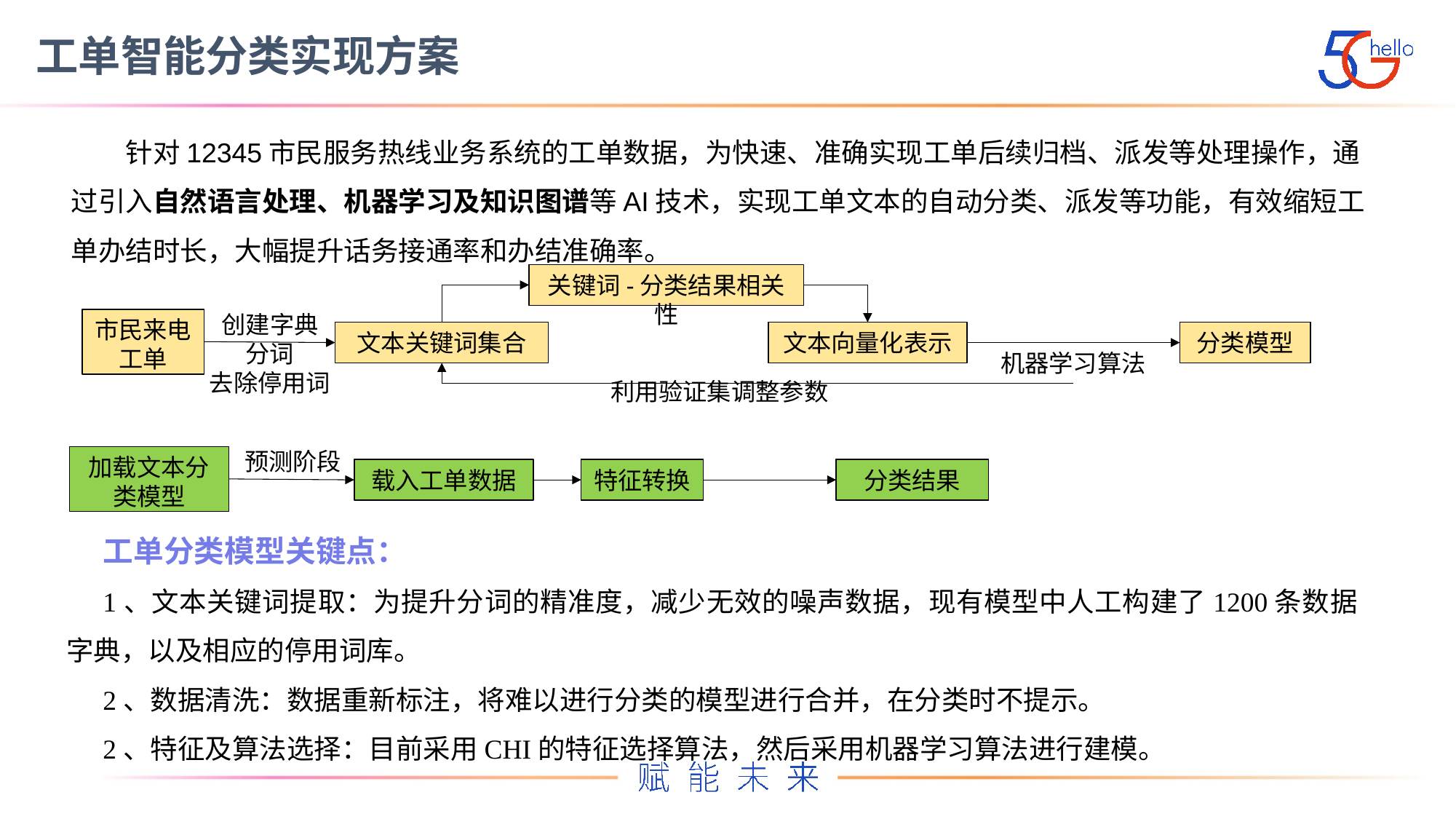

# 工单智能分类实现方案
针对12345市民服务热线业务系统的工单数据，为快速、准确实现工单后续归档、派发等处理操作，通过引入自然语言处理、机器学习及知识图谱等AI技术，实现工单文本的自动分类、派发等功能，有效缩短工单办结时长，大幅提升话务接通率和办结准确率。
关键词-分类结果相关性
创建字典
分词
去除停用词
市民来电工单
文本向量化表示
分类模型
文本关键词集合
机器学习算法
利用验证集调整参数
预测阶段
加载文本分类模型
分类结果
载入工单数据
特征转换
工单分类模型关键点：
1、文本关键词提取：为提升分词的精准度，减少无效的噪声数据，现有模型中人工构建了1200条数据字典，以及相应的停用词库。
2、数据清洗：数据重新标注，将难以进行分类的模型进行合并，在分类时不提示。
2、特征及算法选择：目前采用CHI的特征选择算法，然后采用机器学习算法进行建模。
3